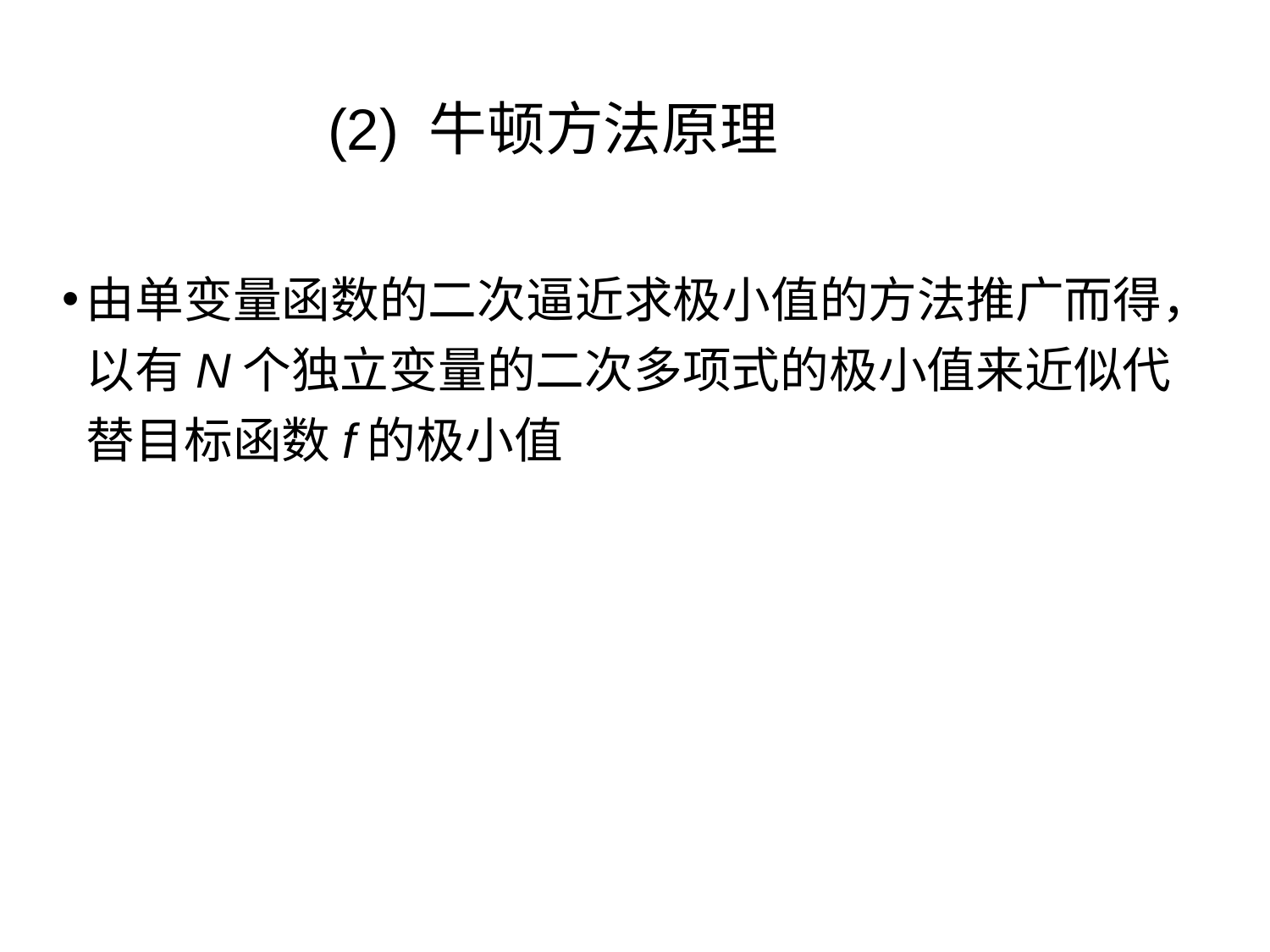

# (2) 牛顿方法原理
由单变量函数的二次逼近求极小值的方法推广而得，以有N个独立变量的二次多项式的极小值来近似代替目标函数f的极小值